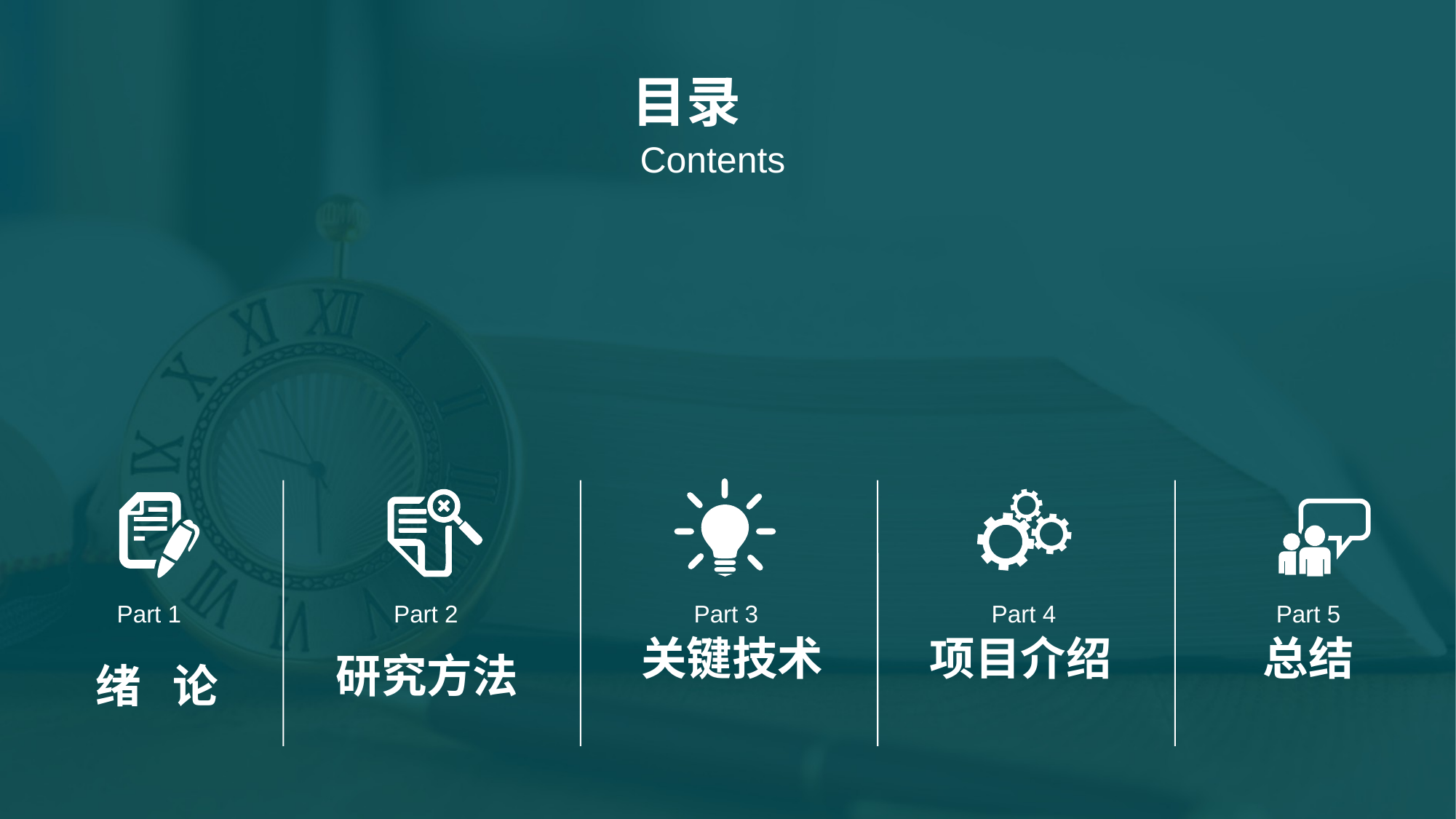

目录
Contents

Part 1
Part 2
Part 3
Part 4
Part 5
关键技术
项目介绍
总结
研究方法
绪   论